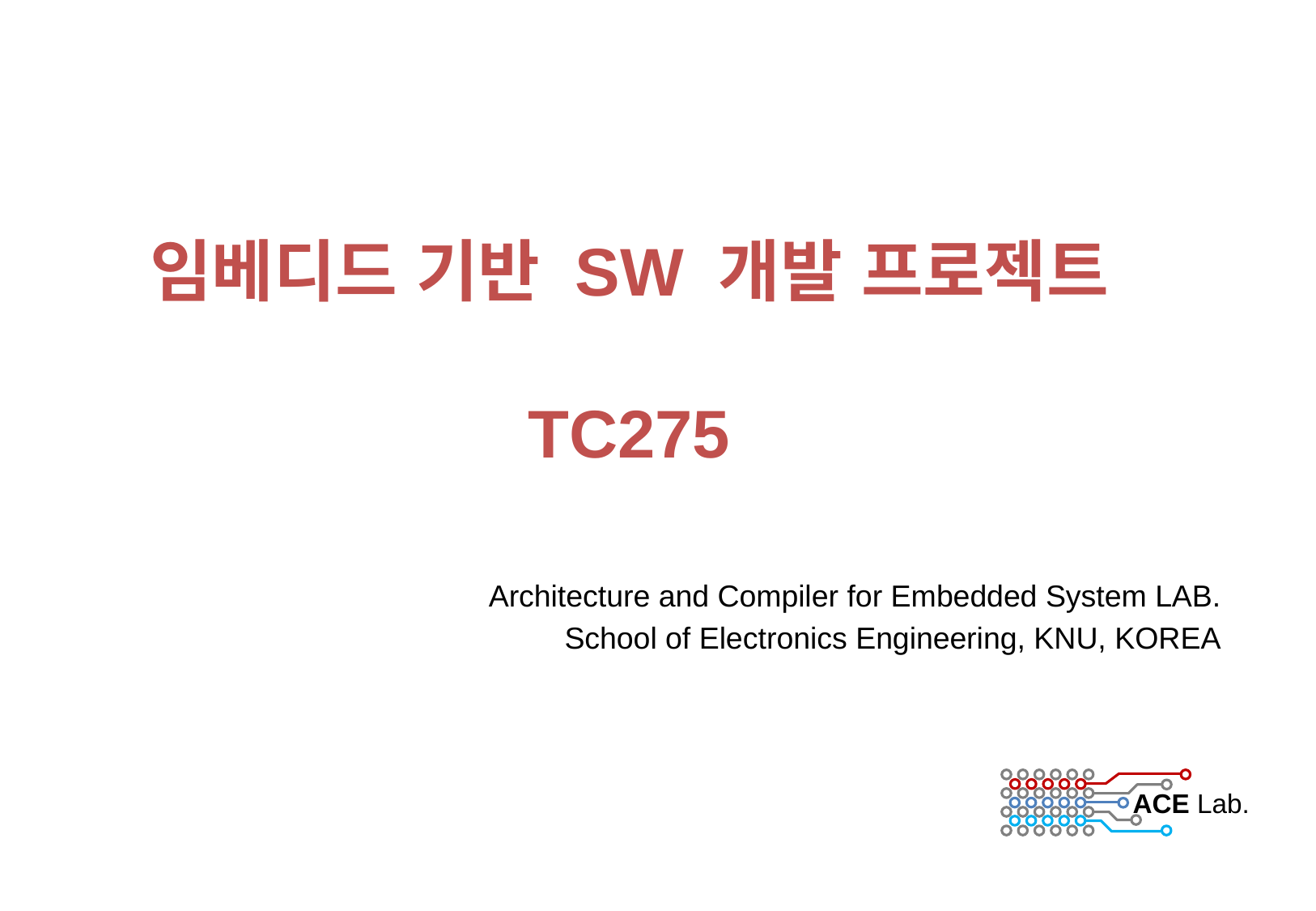

# 임베디드 기반 SW 개발 프로젝트 TC275
Architecture and Compiler for Embedded System LAB.
School of Electronics Engineering, KNU, KOREA

ACE Lab.